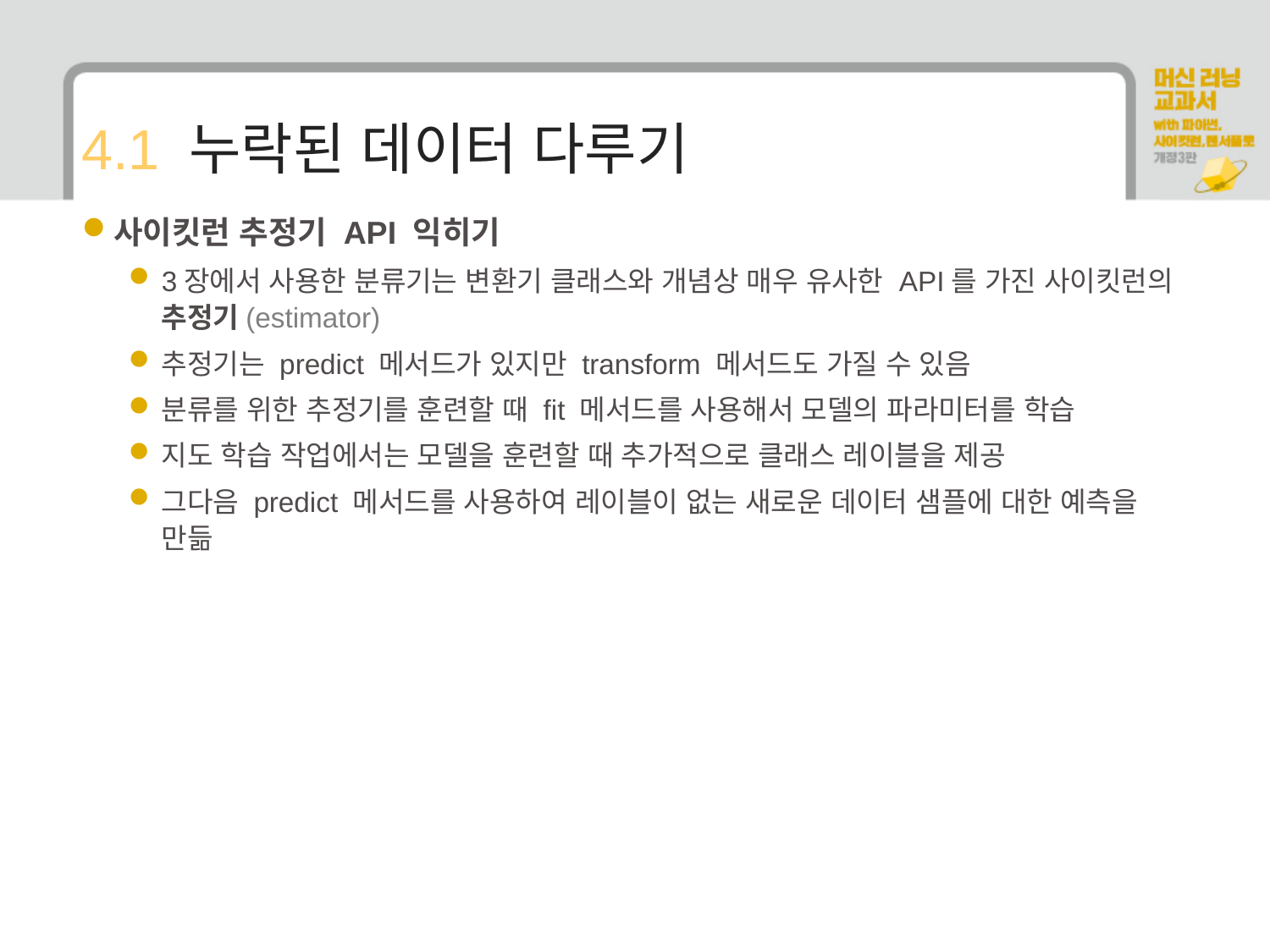

# 4.1 누락된 데이터 다루기
사이킷런 추정기 API 익히기
3장에서 사용한 분류기는 변환기 클래스와 개념상 매우 유사한 API를 가진 사이킷런의 추정기(estimator)
추정기는 predict 메서드가 있지만 transform 메서드도 가질 수 있음
분류를 위한 추정기를 훈련할 때 fit 메서드를 사용해서 모델의 파라미터를 학습
지도 학습 작업에서는 모델을 훈련할 때 추가적으로 클래스 레이블을 제공
그다음 predict 메서드를 사용하여 레이블이 없는 새로운 데이터 샘플에 대한 예측을 만듦